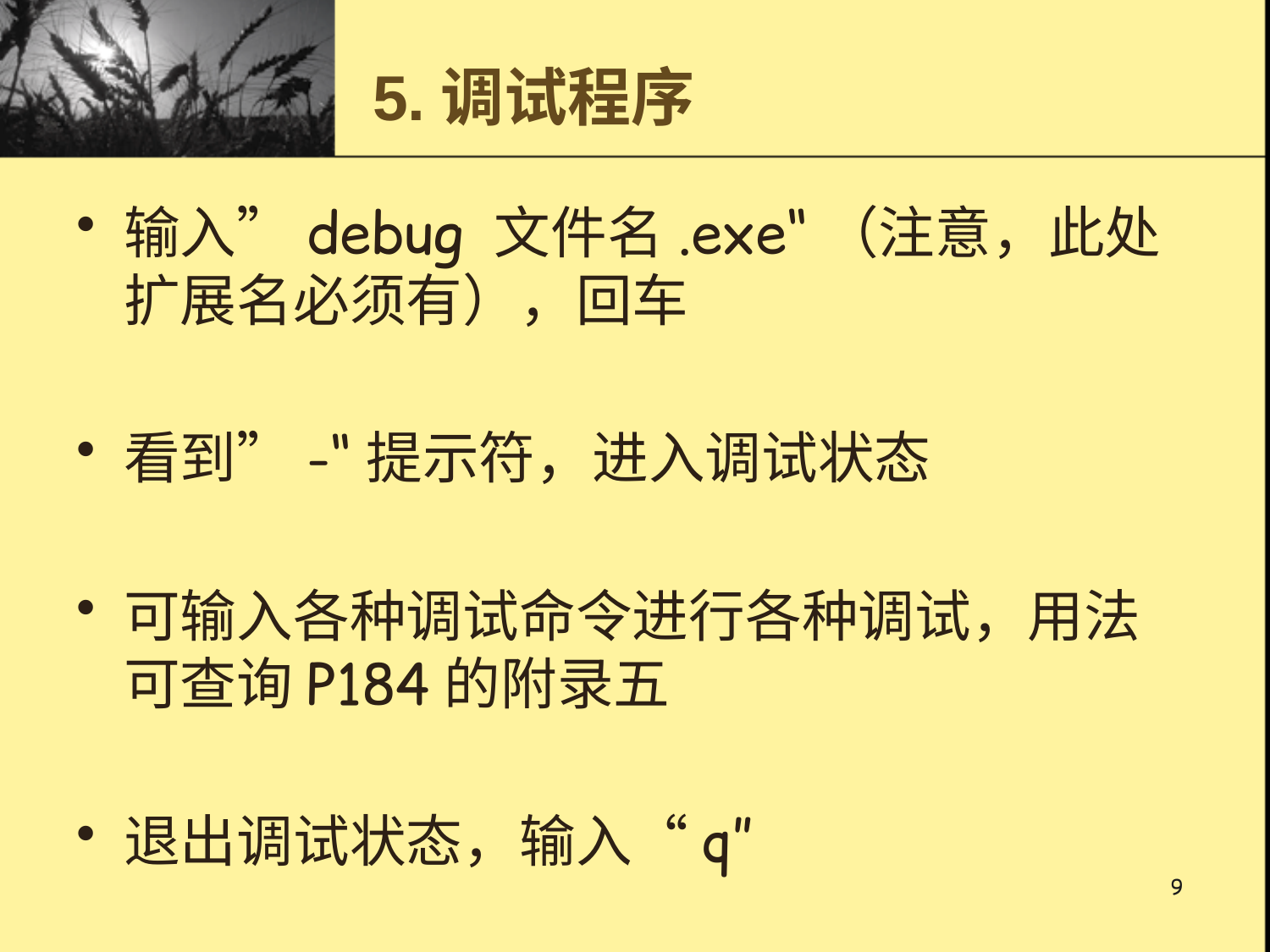

# 5.调试程序
输入”debug 文件名.exe“（注意，此处扩展名必须有），回车

看到”-“提示符，进入调试状态

可输入各种调试命令进行各种调试，用法可查询P184的附录五

退出调试状态，输入“q”
9